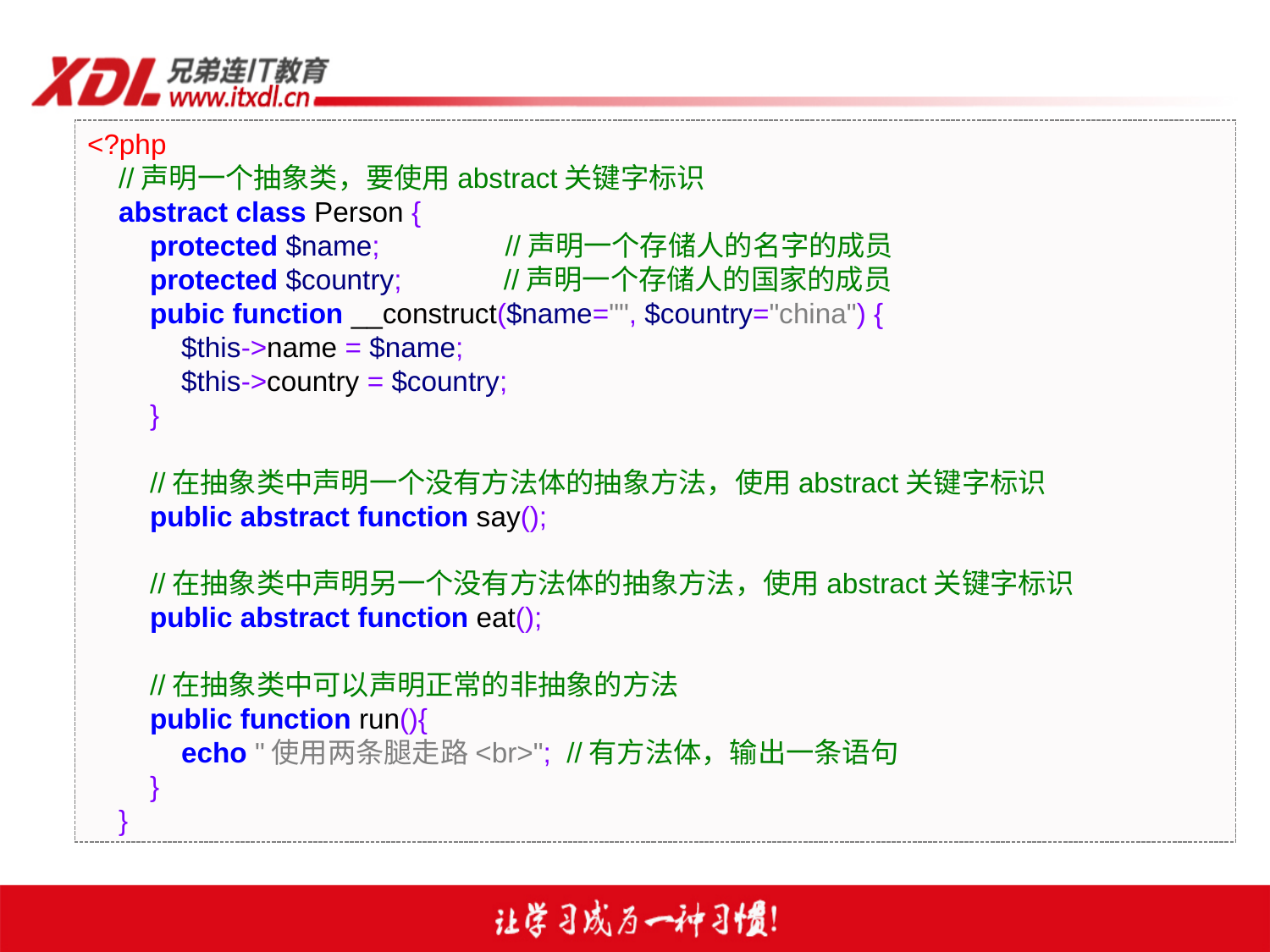

<?php
    //声明一个抽象类，要使用abstract关键字标识
    abstract class Person {
        protected $name;                //声明一个存储人的名字的成员
        protected $country;             //声明一个存储人的国家的成员
        pubic function __construct($name="", $country="china") {
            $this->name = $name;
            $this->country = $country;
        }

        //在抽象类中声明一个没有方法体的抽象方法，使用abstract关键字标识
        public abstract function say();

        //在抽象类中声明另一个没有方法体的抽象方法，使用abstract关键字标识
        public abstract function eat();

        //在抽象类中可以声明正常的非抽象的方法
        public function run(){
            echo "使用两条腿走路<br>";  //有方法体，输出一条语句
        }
    }